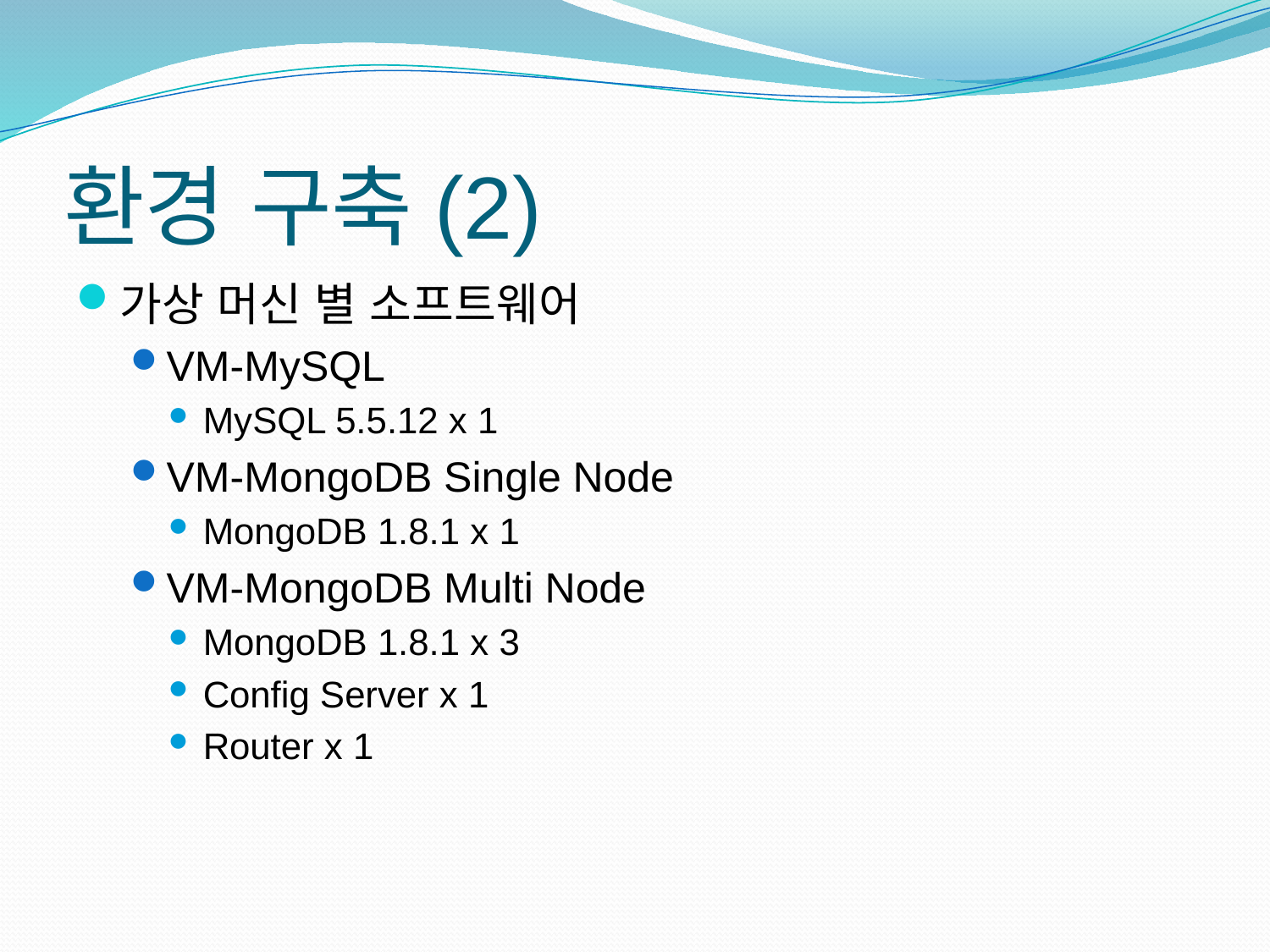

# 환경 구축(2)
가상 머신 별 소프트웨어
VM-MySQL
MySQL 5.5.12 x 1
VM-MongoDB Single Node
MongoDB 1.8.1 x 1
VM-MongoDB Multi Node
MongoDB 1.8.1 x 3
Config Server x 1
Router x 1